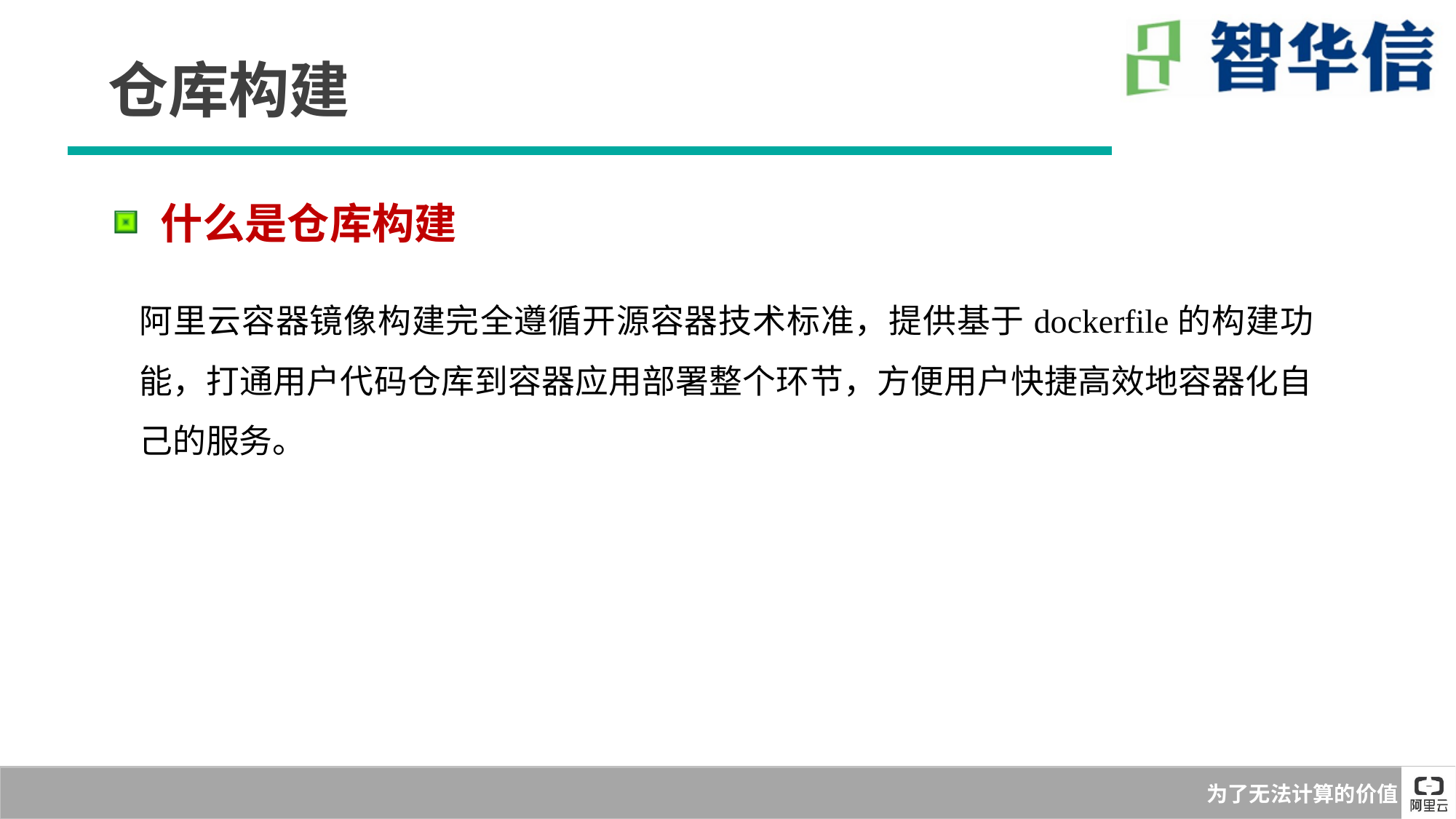

仓库构建
 什么是仓库构建
阿里云容器镜像构建完全遵循开源容器技术标准，提供基于dockerfile的构建功能，打通用户代码仓库到容器应用部署整个环节，方便用户快捷高效地容器化自己的服务。